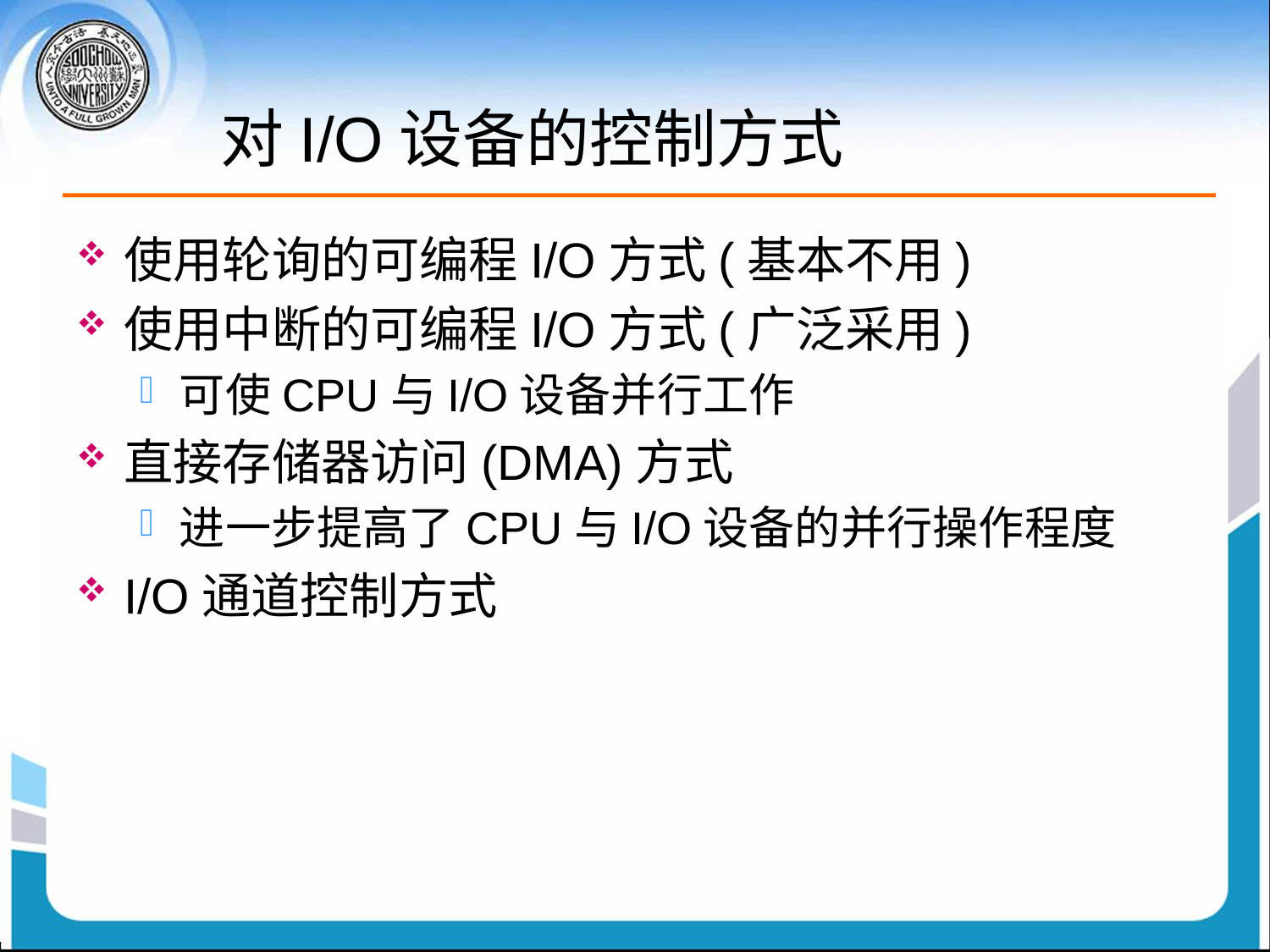

# 对I/O设备的控制方式
使用轮询的可编程I/O方式(基本不用)
使用中断的可编程I/O方式(广泛采用)
可使CPU与I/O设备并行工作
直接存储器访问(DMA)方式
进一步提高了CPU与I/O设备的并行操作程度
I/O通道控制方式